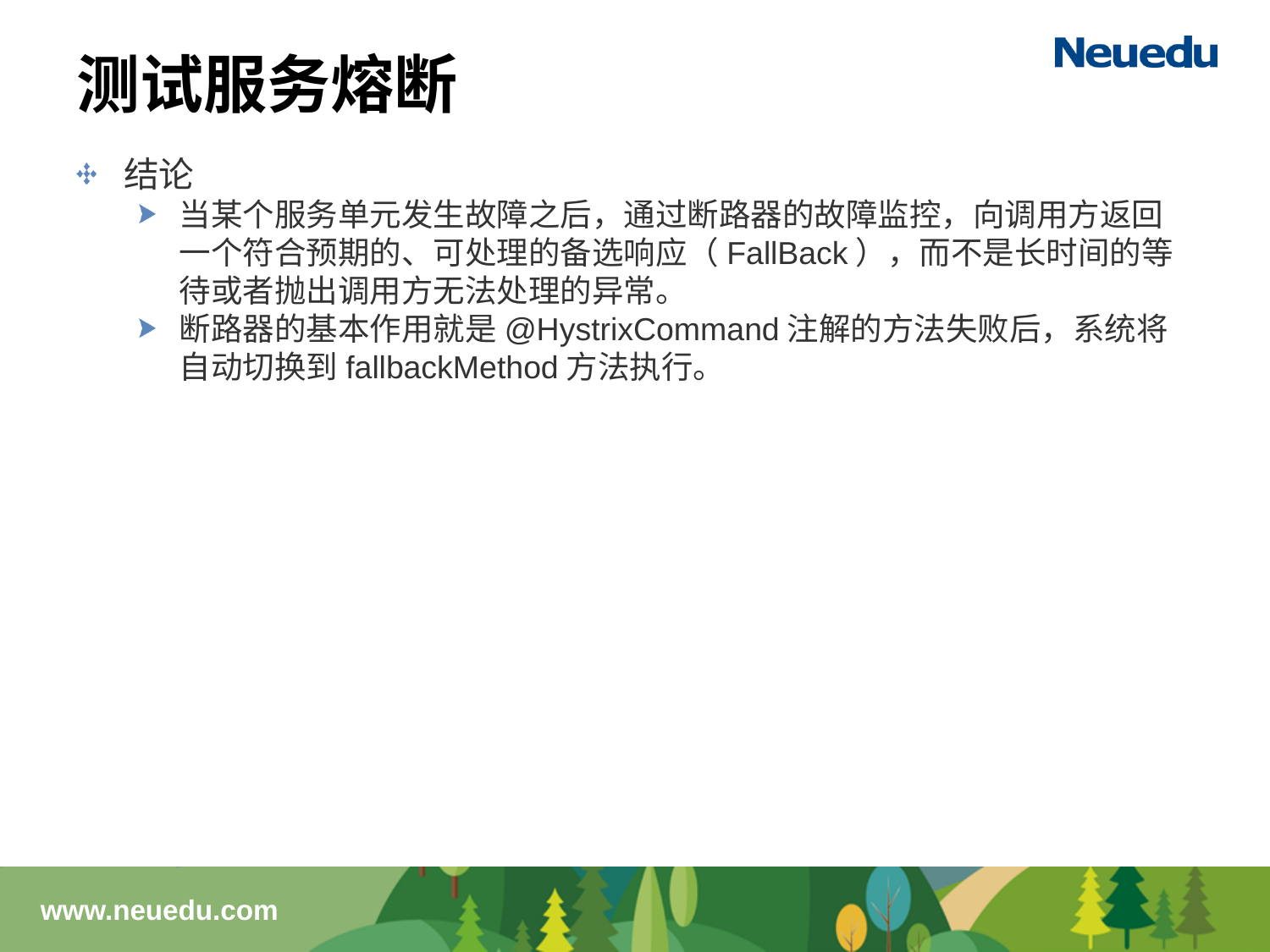

# 测试服务熔断
结论
当某个服务单元发生故障之后，通过断路器的故障监控，向调用方返回一个符合预期的、可处理的备选响应（FallBack），而不是长时间的等待或者抛出调用方无法处理的异常。
断路器的基本作用就是@HystrixCommand注解的方法失败后，系统将自动切换到fallbackMethod方法执行。